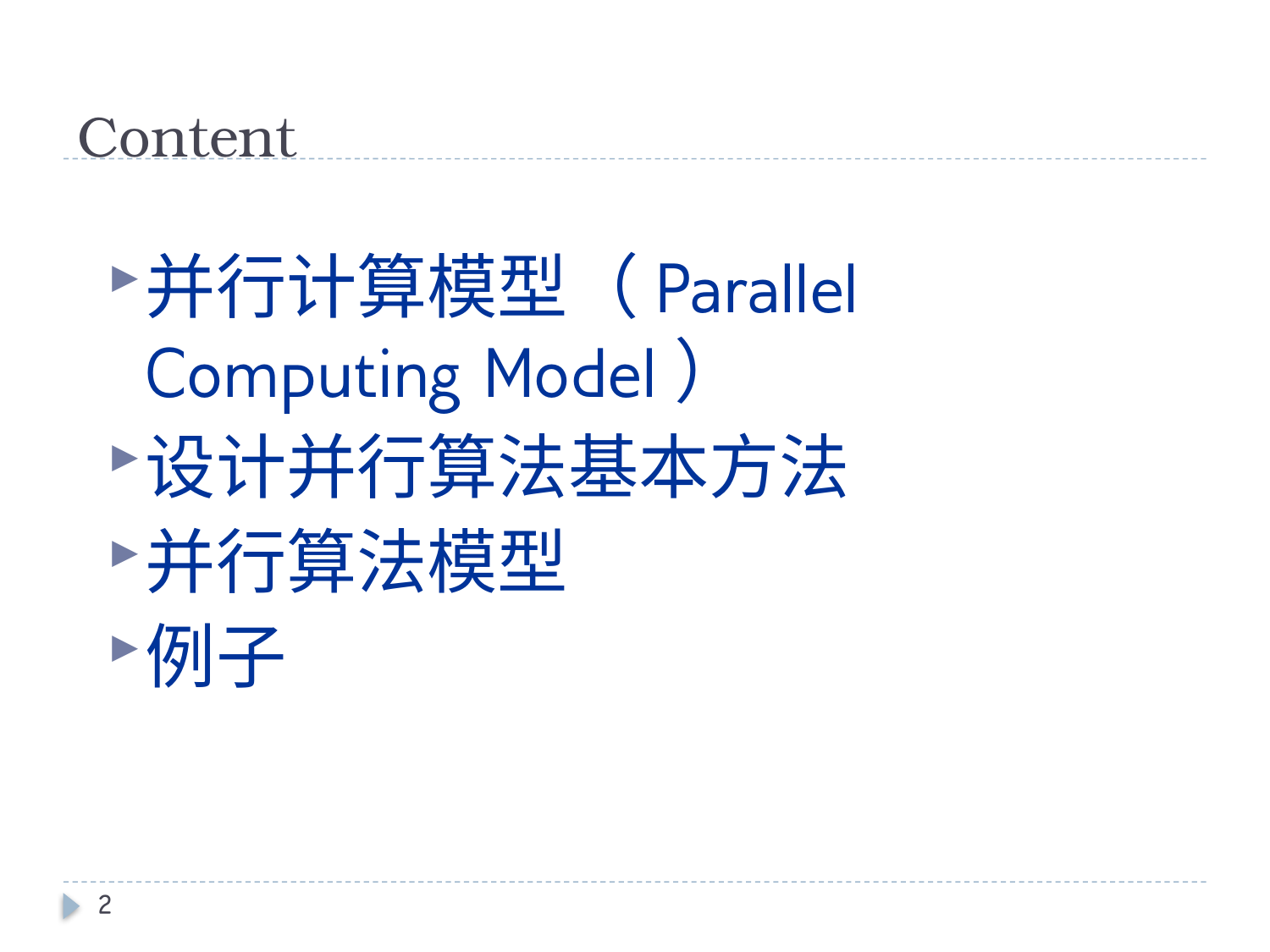

# Content
并行计算模型（Parallel Computing Model）
设计并行算法基本方法
并行算法模型
例子
2